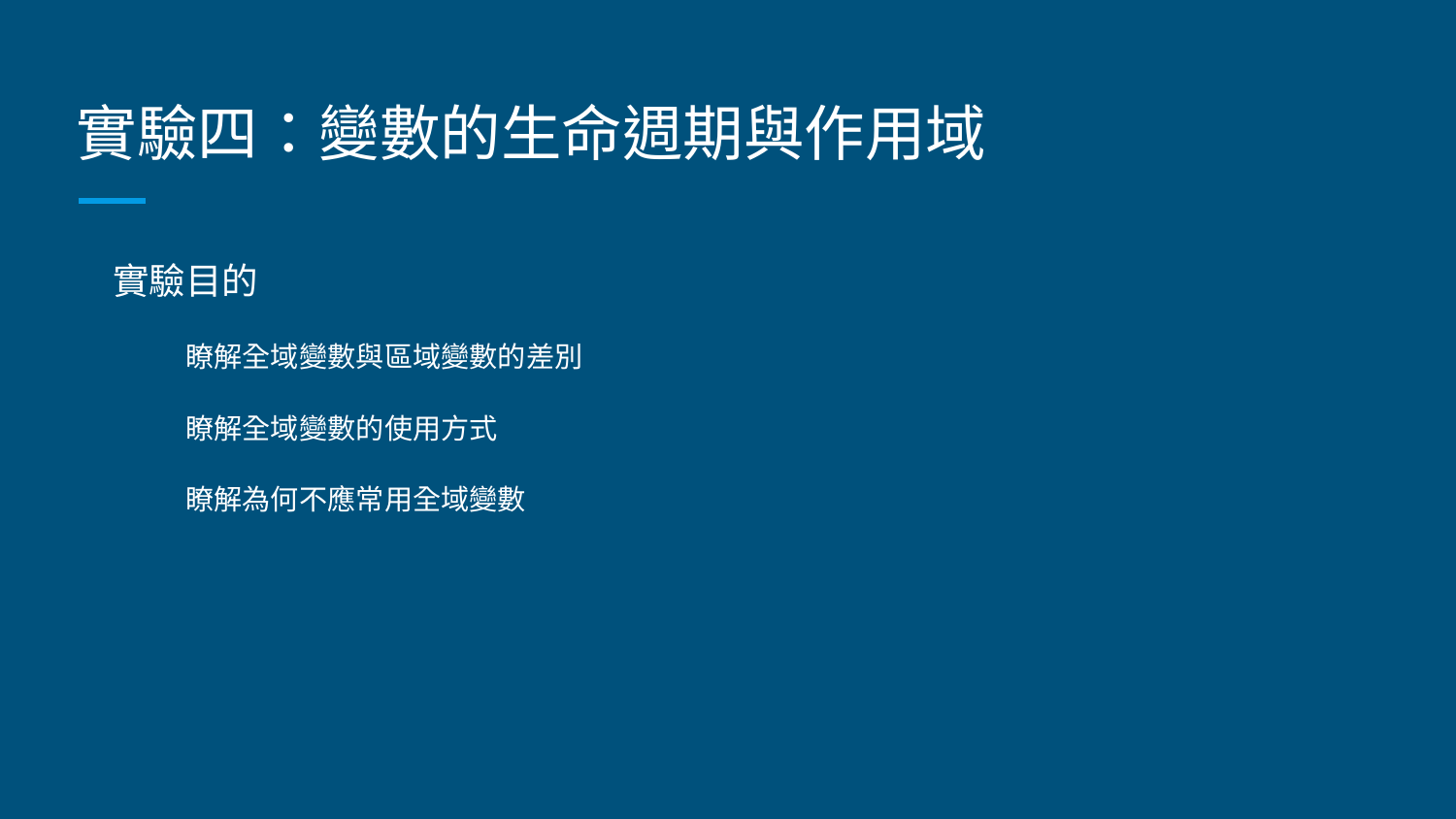

# 實驗四：變數的生命週期與作用域
實驗目的
瞭解全域變數與區域變數的差別
瞭解全域變數的使用方式
瞭解為何不應常用全域變數